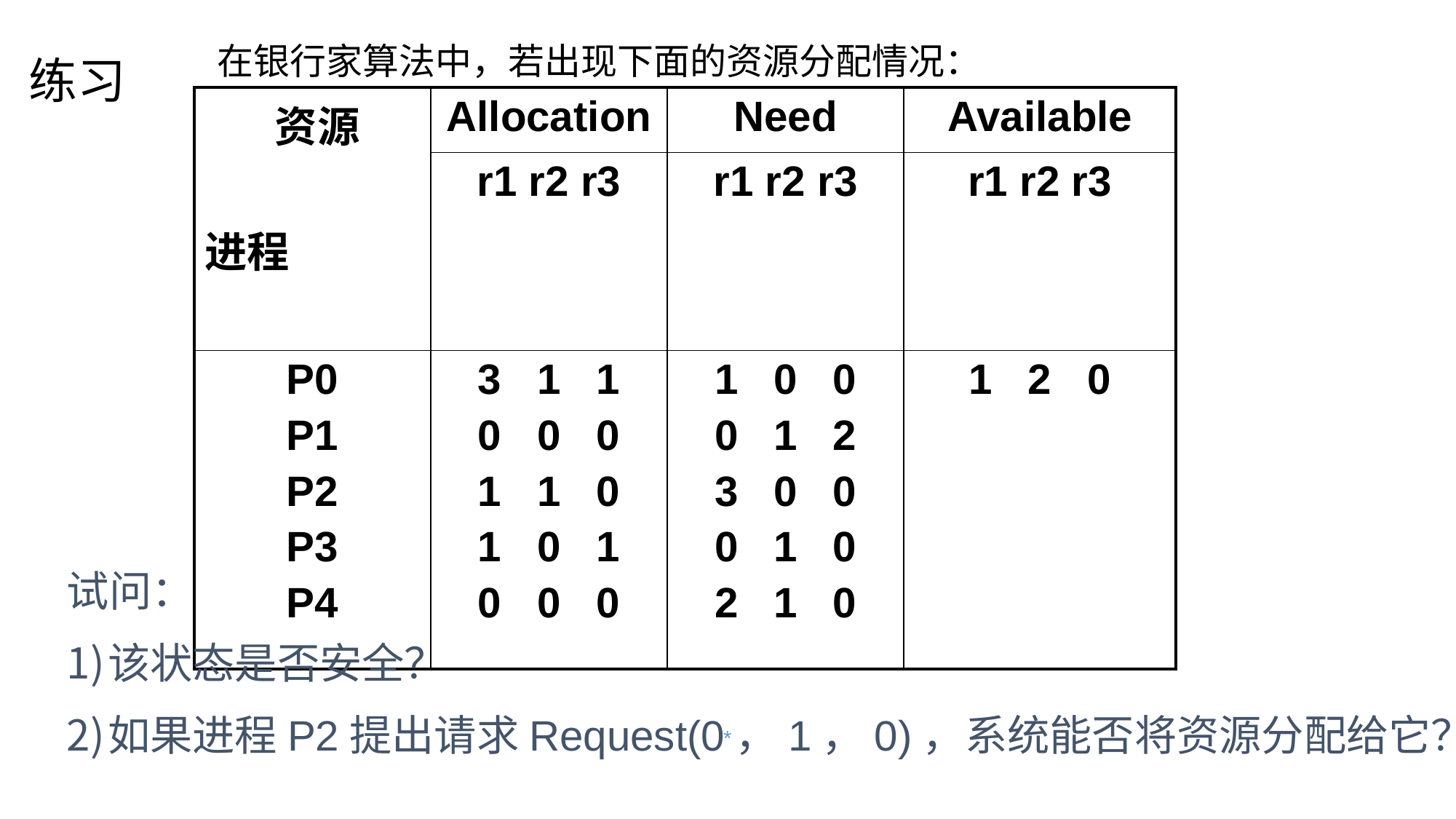

# 练习
在银行家算法中，若出现下面的资源分配情况：
| 资源 进程 | Allocation | Need | Available |
| --- | --- | --- | --- |
|  | r1 r2 r3 | r1 r2 r3 | r1 r2 r3 |
| P0 P1 P2 P3 P4 | 3 1 1 0 0 0 1 1 0 1 0 1 0 0 0 | 1 0 0 0 1 2 3 0 0 0 1 0 2 1 0 | 1 2 0 |
试问：
该状态是否安全？
如果进程P2提出请求Request(0，1，0)，系统能否将资源分配给它？
*